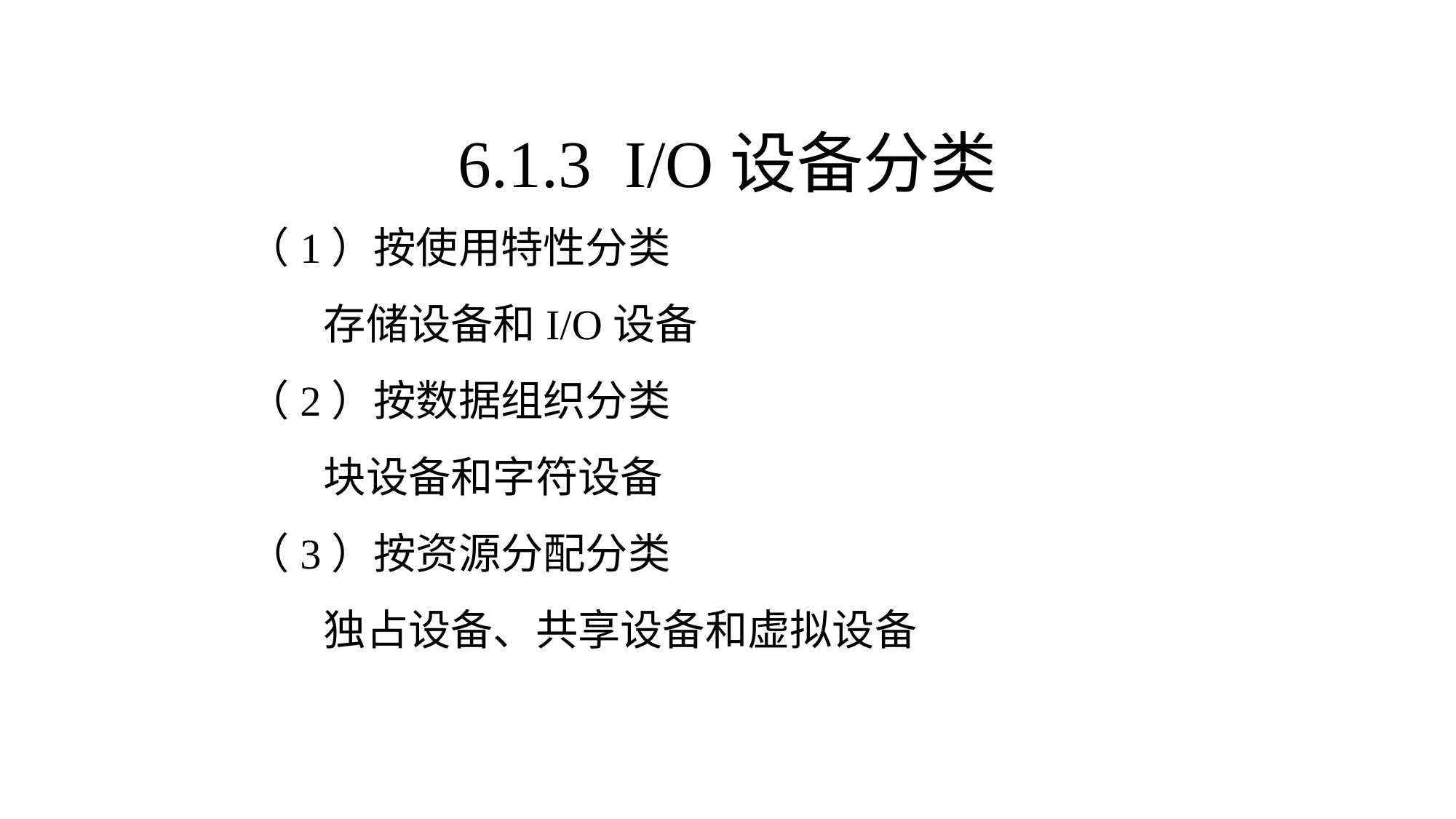

6.1.3  I/O设备分类
（1）按使用特性分类
       存储设备和I/O设备
（2）按数据组织分类
       块设备和字符设备
（3）按资源分配分类
       独占设备、共享设备和虚拟设备
8